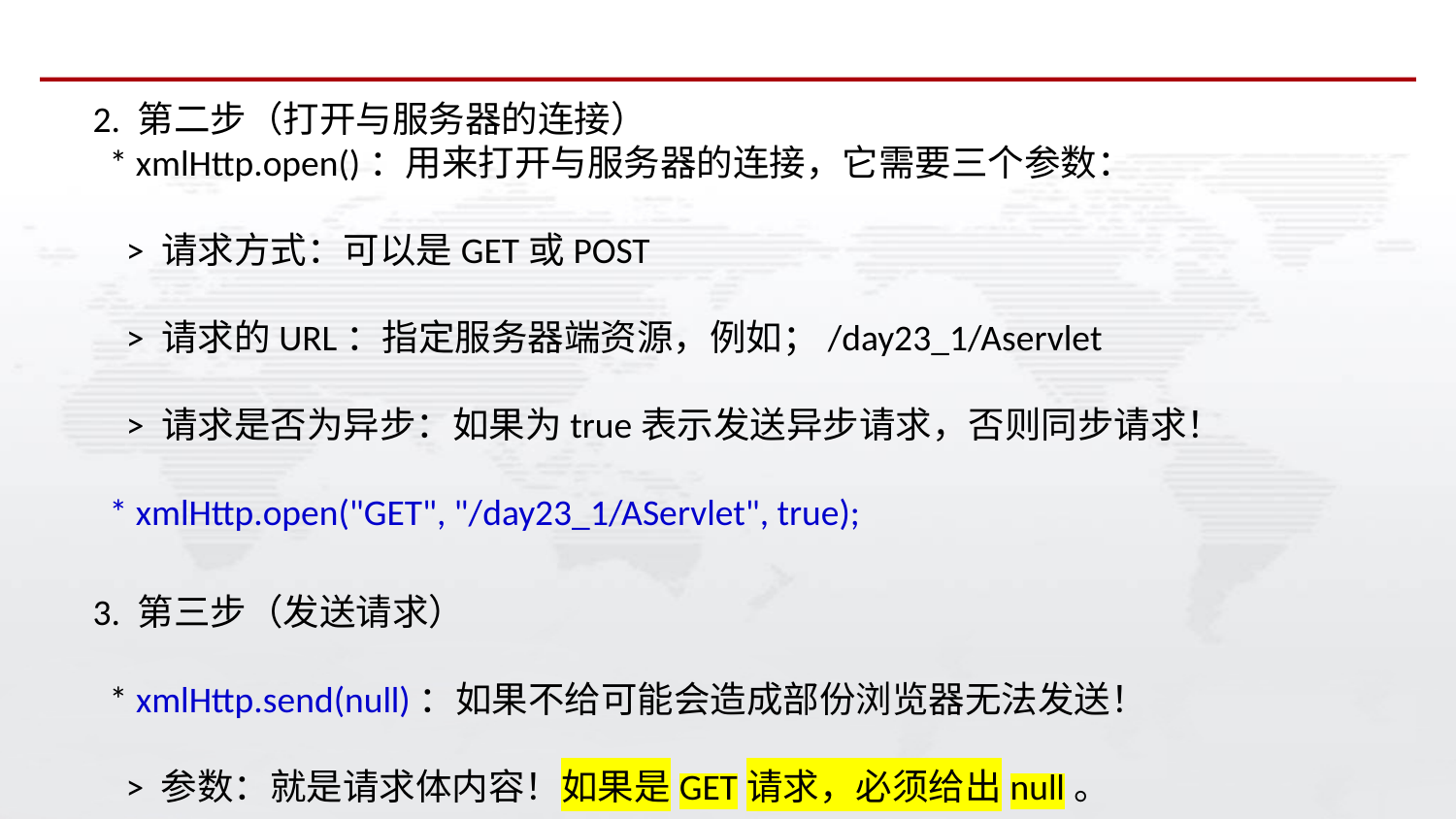

2. 第二步（打开与服务器的连接）
  * xmlHttp.open()：用来打开与服务器的连接，它需要三个参数：

    > 请求方式：可以是GET或POST

    > 请求的URL：指定服务器端资源，例如；/day23_1/Aservlet

    > 请求是否为异步：如果为true表示发送异步请求，否则同步请求！

  * xmlHttp.open("GET", "/day23_1/AServlet", true);

3. 第三步（发送请求）

  * xmlHttp.send(null)：如果不给可能会造成部份浏览器无法发送！

    > 参数：就是请求体内容！如果是GET请求，必须给出null。